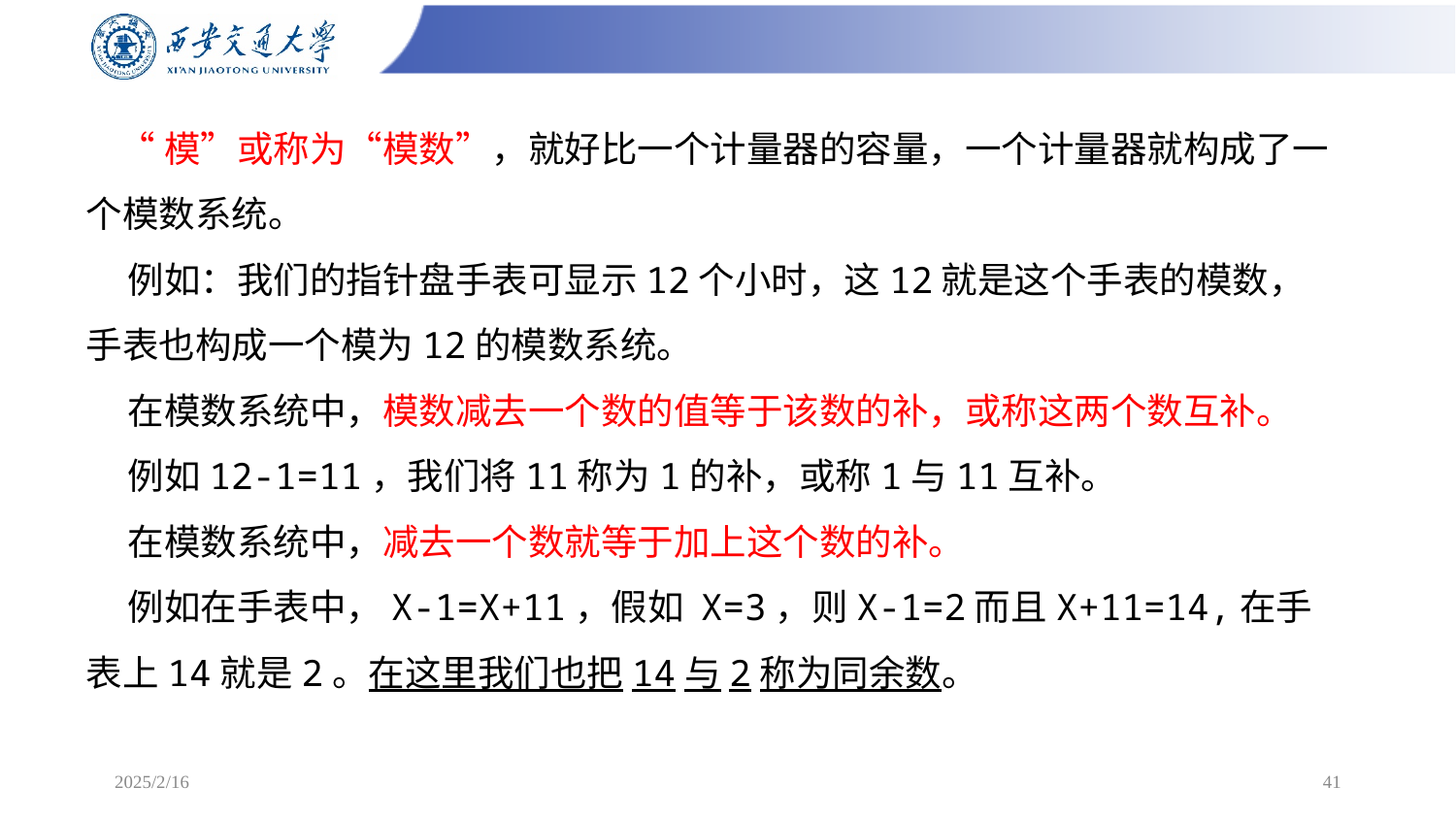

“模”或称为“模数”，就好比一个计量器的容量，一个计量器就构成了一个模数系统。
    例如：我们的指针盘手表可显示12个小时，这12就是这个手表的模数，手表也构成一个模为12的模数系统。
    在模数系统中，模数减去一个数的值等于该数的补，或称这两个数互补。
    例如12-1=11，我们将11称为1的补，或称1与11互补。
    在模数系统中，减去一个数就等于加上这个数的补。
    例如在手表中，X-1=X+11，假如 X=3，则X-1=2而且X+11=14,在手表上14就是2。在这里我们也把14与2称为同余数。
2025/2/16
41